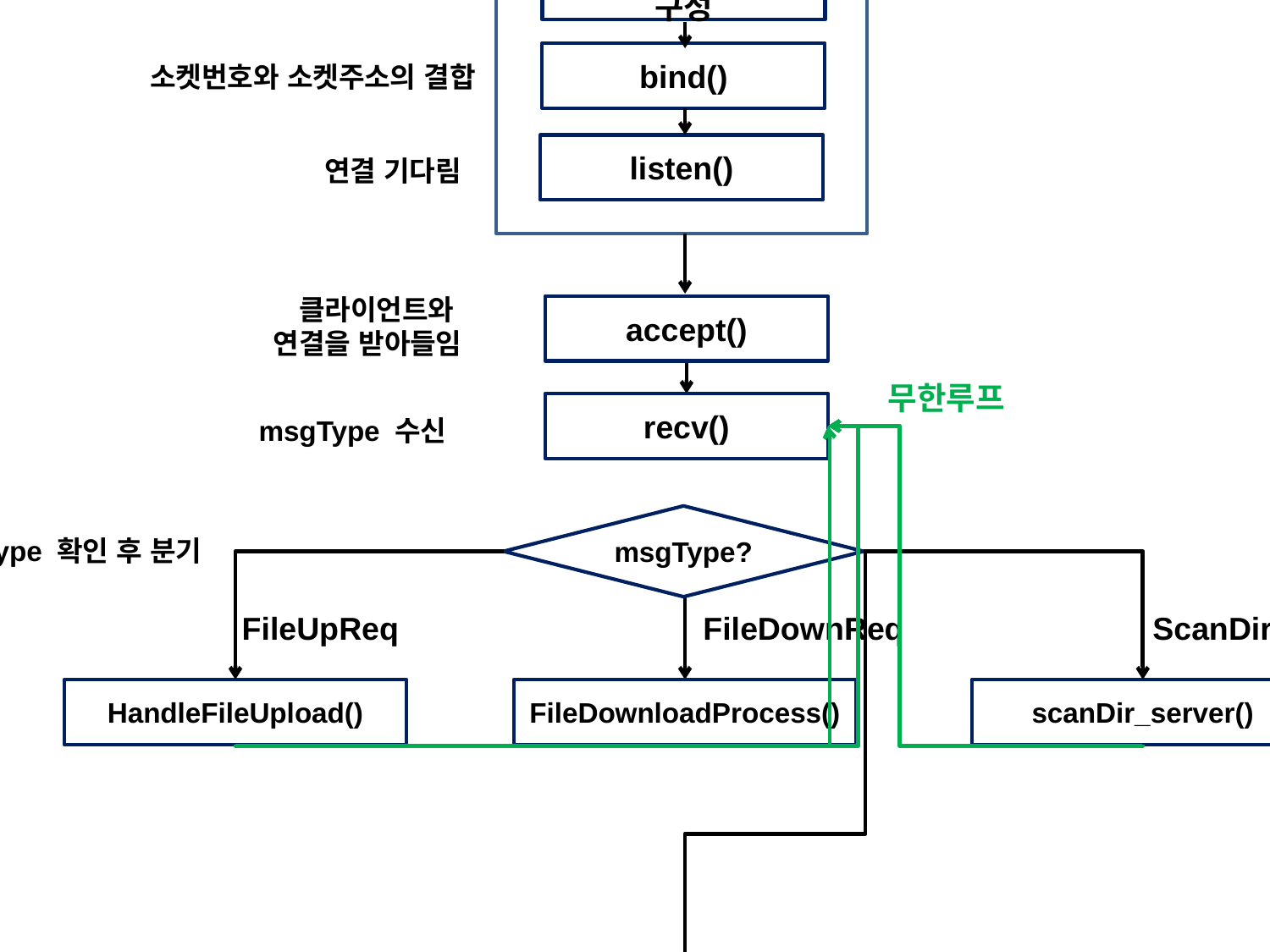

Server

socket()
소켓 개설
sockaddr_in 구성
서버의 ip주소와 포트번호 지정
bind()
소켓번호와 소켓주소의 결합
listen()
연결 기다림
클라이언트와
연결을 받아들임
accept()
무한루프
recv()
msgType 수신
msgType?
msgType 확인 후 분기
FileUpReq
FileDownReq
ScanDirReq
ExitReq
HandleFileUpload()
FileDownloadProcess()
scanDir_server()
Exit